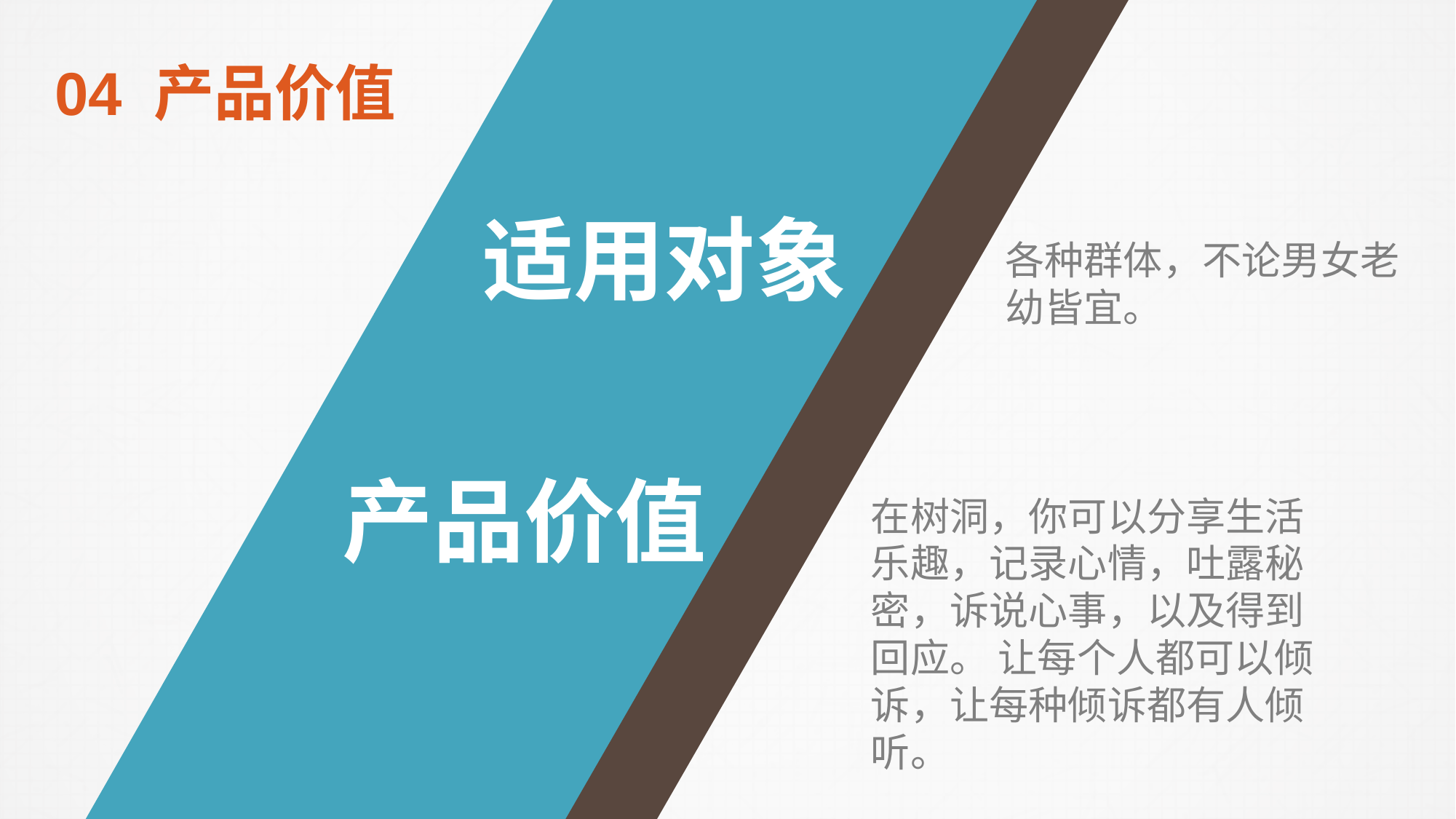

04 产品价值
适用对象
各种群体，不论男女老幼皆宜。
产品价值
在树洞，你可以分享生活乐趣，记录心情，吐露秘密，诉说心事，以及得到回应。 让每个人都可以倾诉，让每种倾诉都有人倾听。